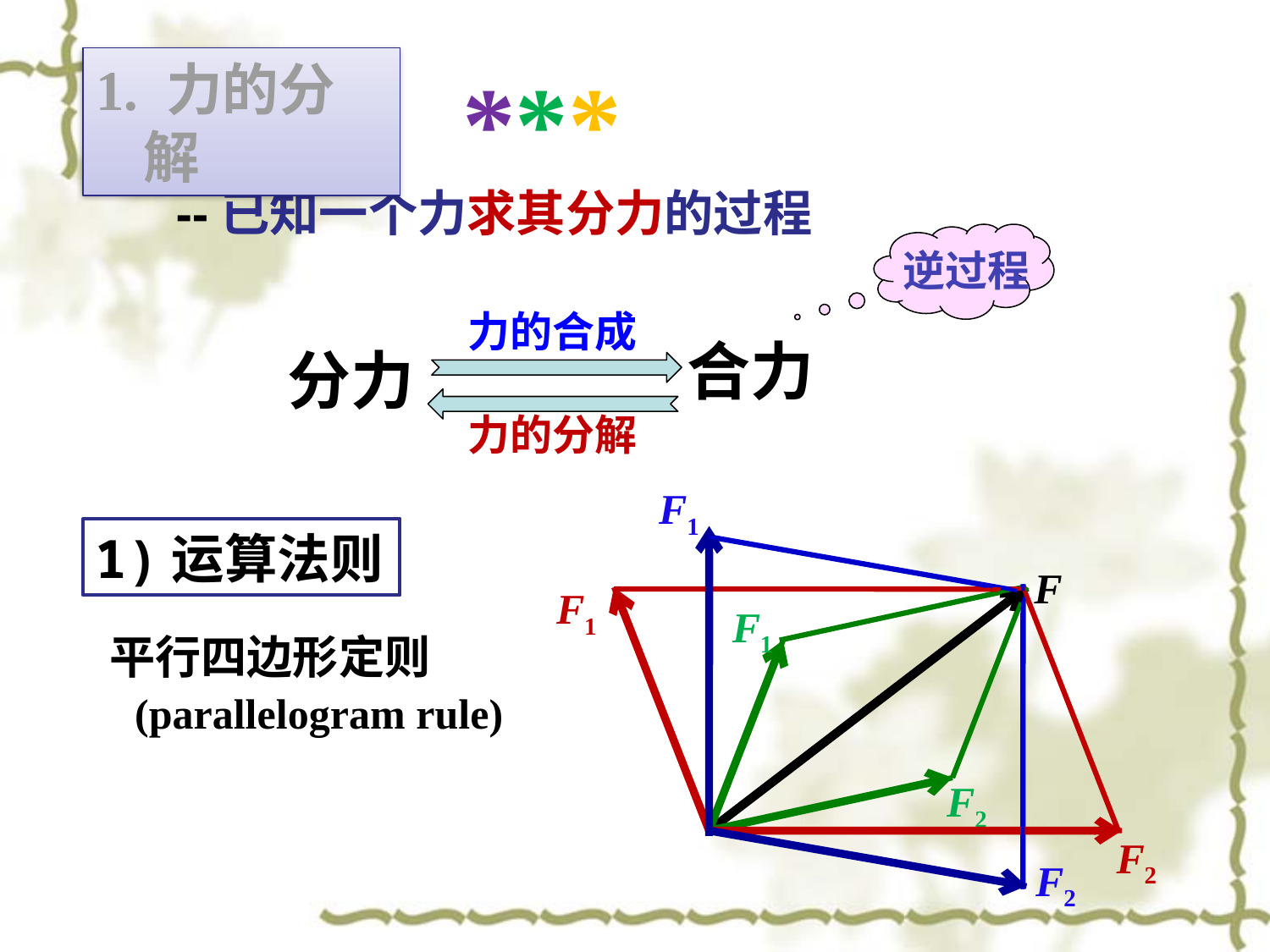

***
1. 力的分解
--已知一个力求其分力的过程

逆过程
力的合成
合力
分力

力的分解
F1

F2
1)运算法则

F

F1

F2

F1
F2
平行四边形定则
  (parallelogram rule)